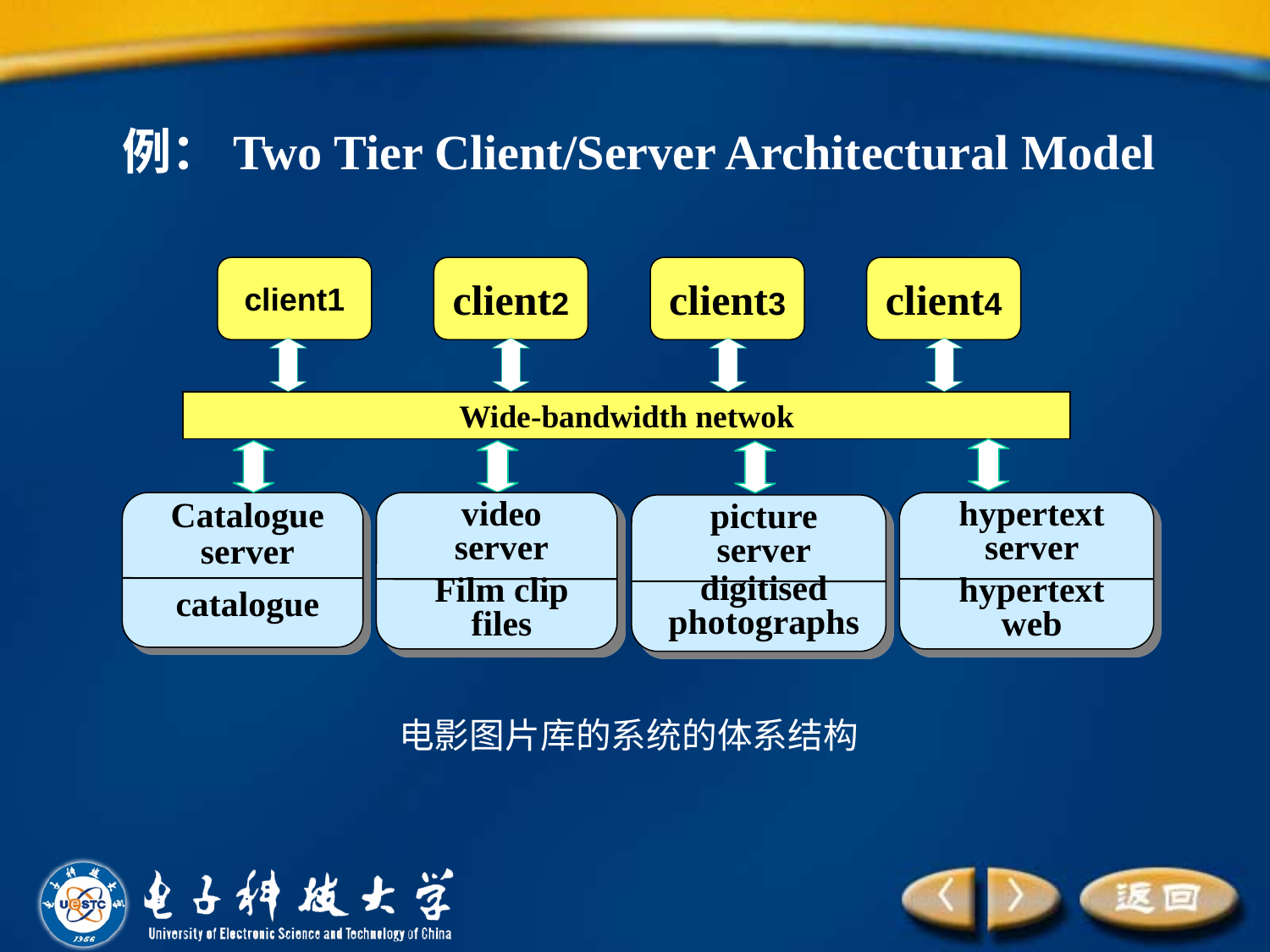

例：Two Tier Client/Server Architectural Model
client1
client2
client3
client4

Wide-bandwidth netwok

Catalogue
server
catalogue

video
server
Film clip
files

hypertext
server
hypertext
web

picture
server
digitised
photographs

电影图片库的系统的体系结构